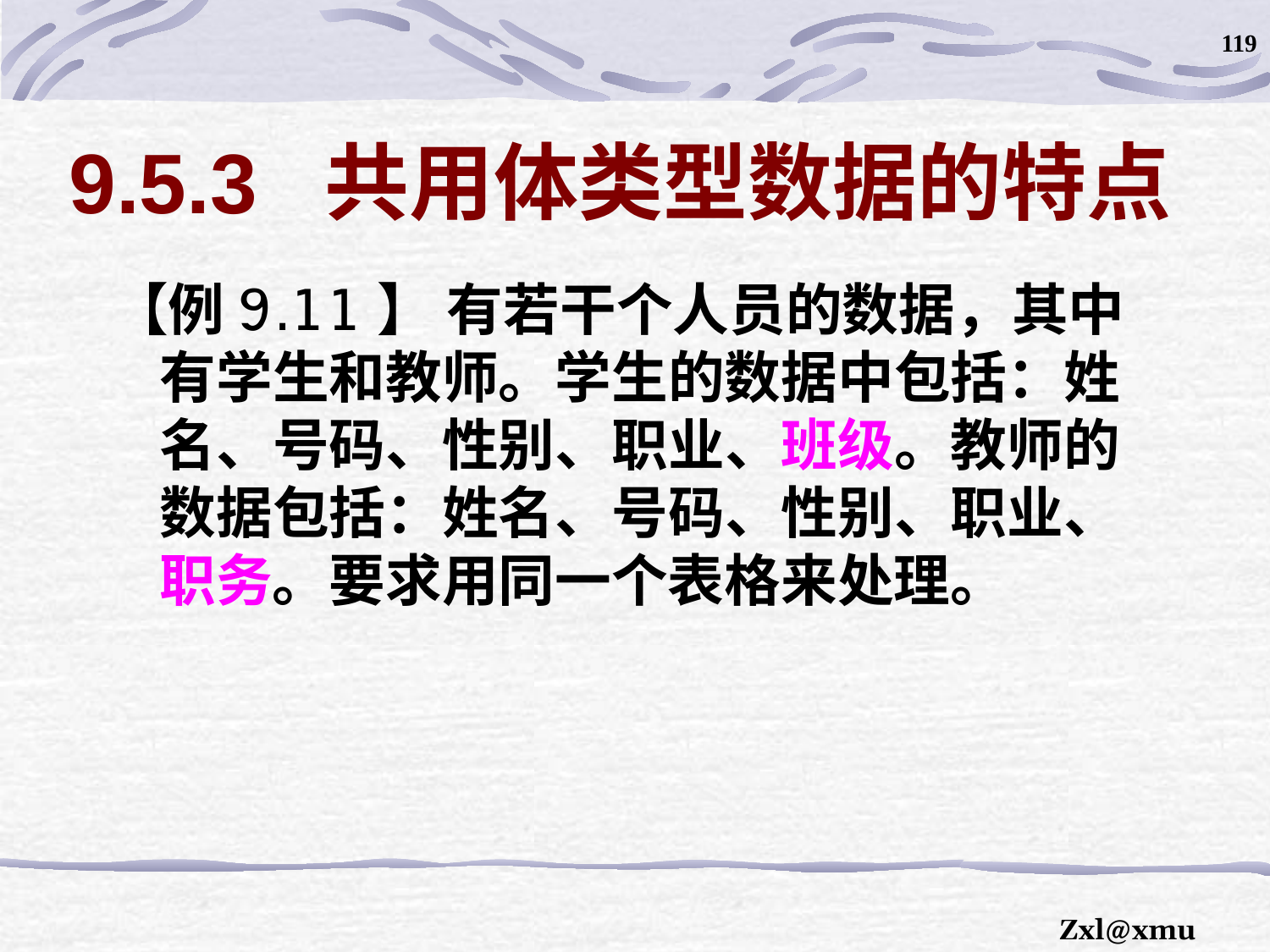

119
# 9.5.3  共用体类型数据的特点
【例9.11】 有若干个人员的数据，其中有学生和教师。学生的数据中包括：姓名、号码、性别、职业、班级。教师的数据包括：姓名、号码、性别、职业、职务。要求用同一个表格来处理。